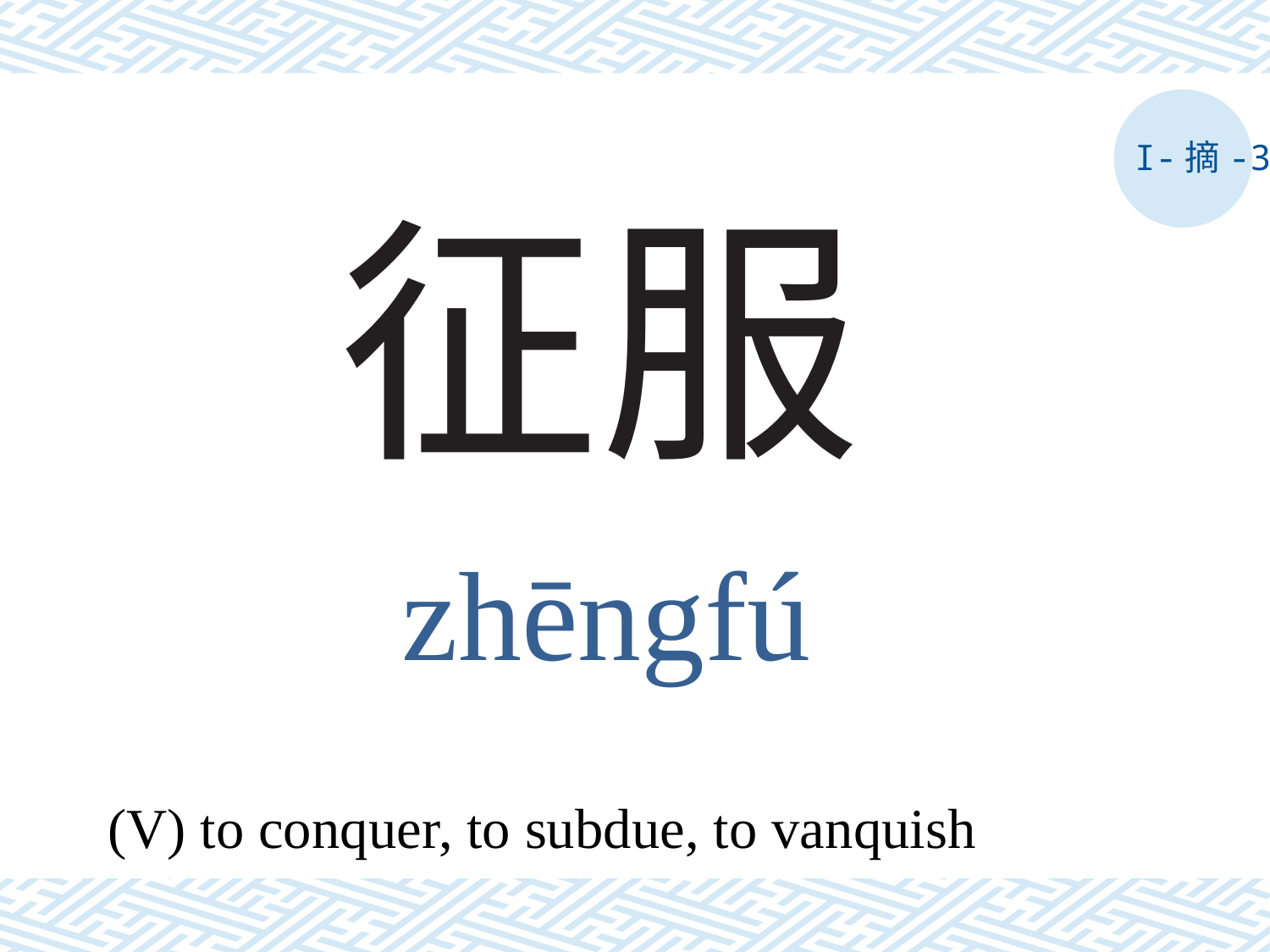

I-摘-3

# 征服
zhēngfú
(V) to conquer, to subdue, to vanquish